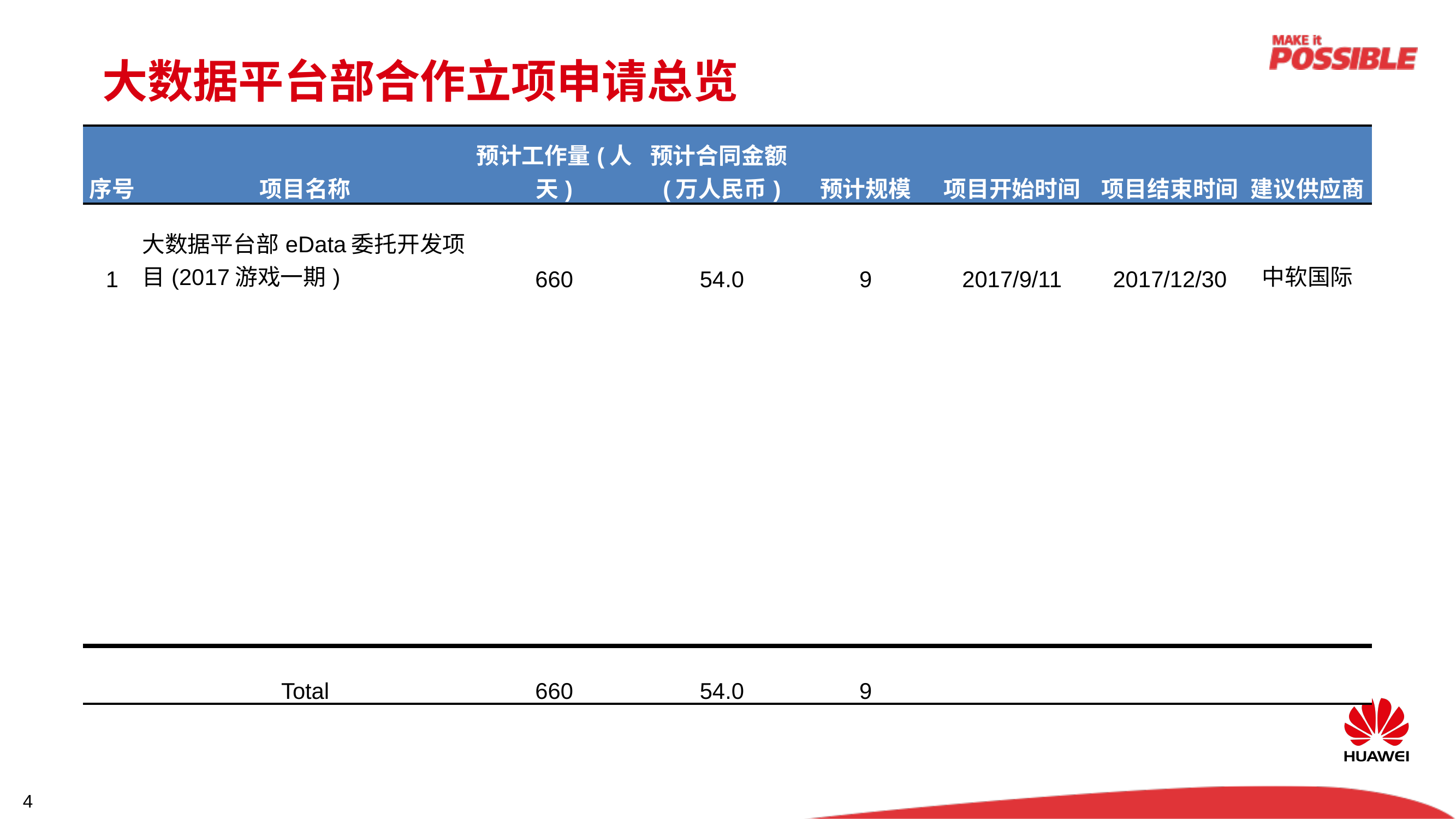

大数据平台部合作立项申请总览
| 序号 | 项目名称 | 预计工作量(人天) | 预计合同金额(万人民币) | 预计规模 | 项目开始时间 | 项目结束时间 | 建议供应商 |
| --- | --- | --- | --- | --- | --- | --- | --- |
| 1 | 大数据平台部eData委托开发项目(2017游戏一期) | 660 | 54.0 | 9 | 2017/9/11 | 2017/12/30 | 中软国际 |
|  |  |  |  |  |  |  |  |
|  |  |  |  |  |  |  |  |
|  |  |  |  |  |  |  |  |
|  |  |  |  |  |  |  |  |
|  |  |  |  |  |  |  |  |
|  | Total | 660 | 54.0 | 9 |  |  |  |